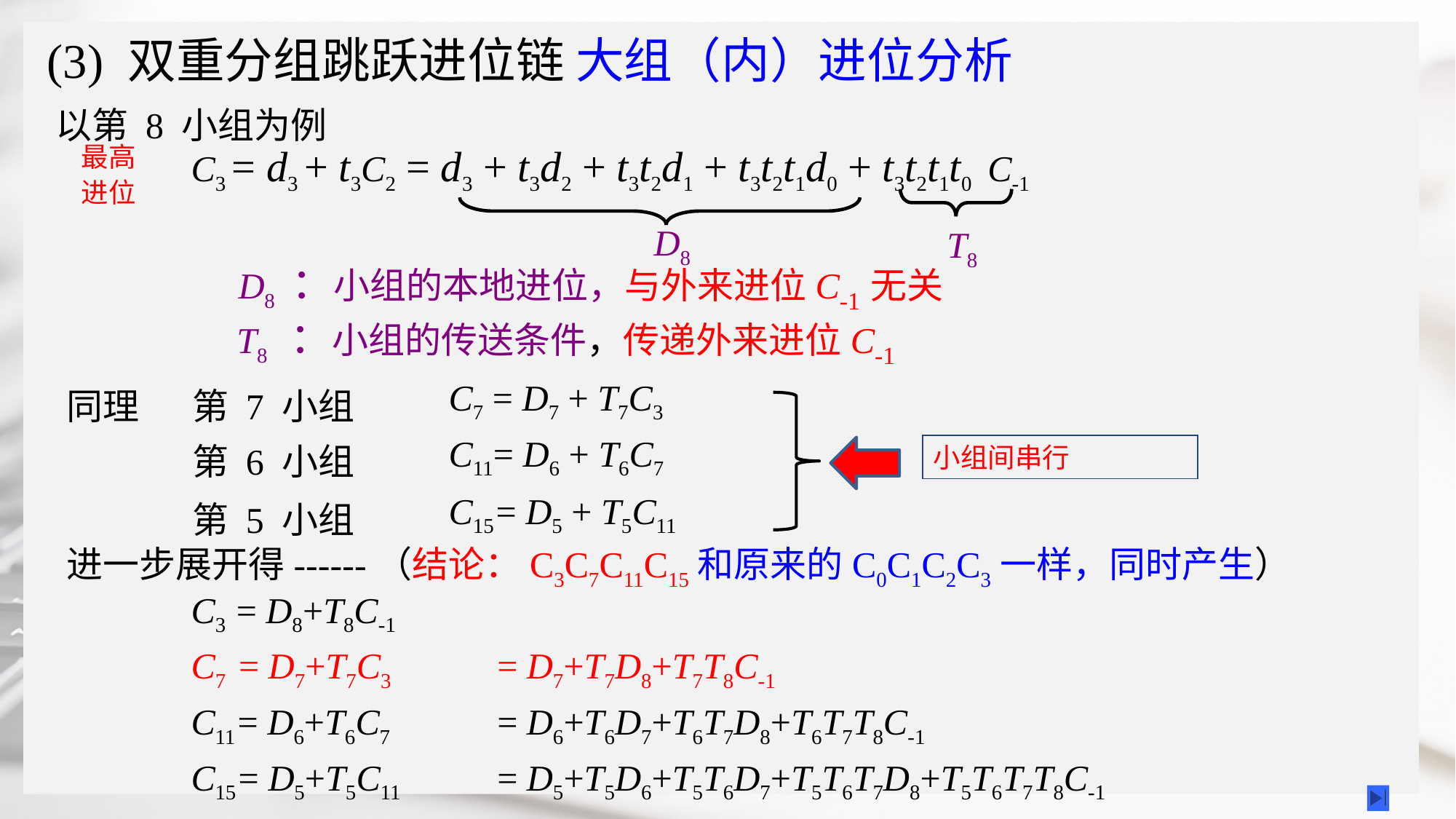

(3) 双重分组跳跃进位链 大组（内）进位分析

以第 8 小组为例
最高
进位
C3 = d3 + t3C2 = d3 + t3d2 + t3t2d1 + t3t2t1d0 + t3t2t1t0   C-1

 D8
T8
         D8 ：小组的本地进位，与外来进位C-1无关
         T8  ：小组的传送条件，传递外来进位C-1
同理
第 7 小组
C7 = D7 + T7C3

小组间串行
第 6 小组
C11= D6 + T6C7
第 5 小组
C15 = D5 + T5C11
进一步展开得------（结论：C3C7C11C15和原来的C0C1C2C3一样，同时产生）
C3  = D8+T8C-1
C7  = D7+T7C3
= D7+T7D8+T7T8C-1
C11 = D6+T6C7
= D6+T6D7+T6T7D8+T6T7T8C-1
C15 = D5+T5C11
= D5+T5D6+T5T6D7+T5T6T7D8+T5T6T7T8C-1